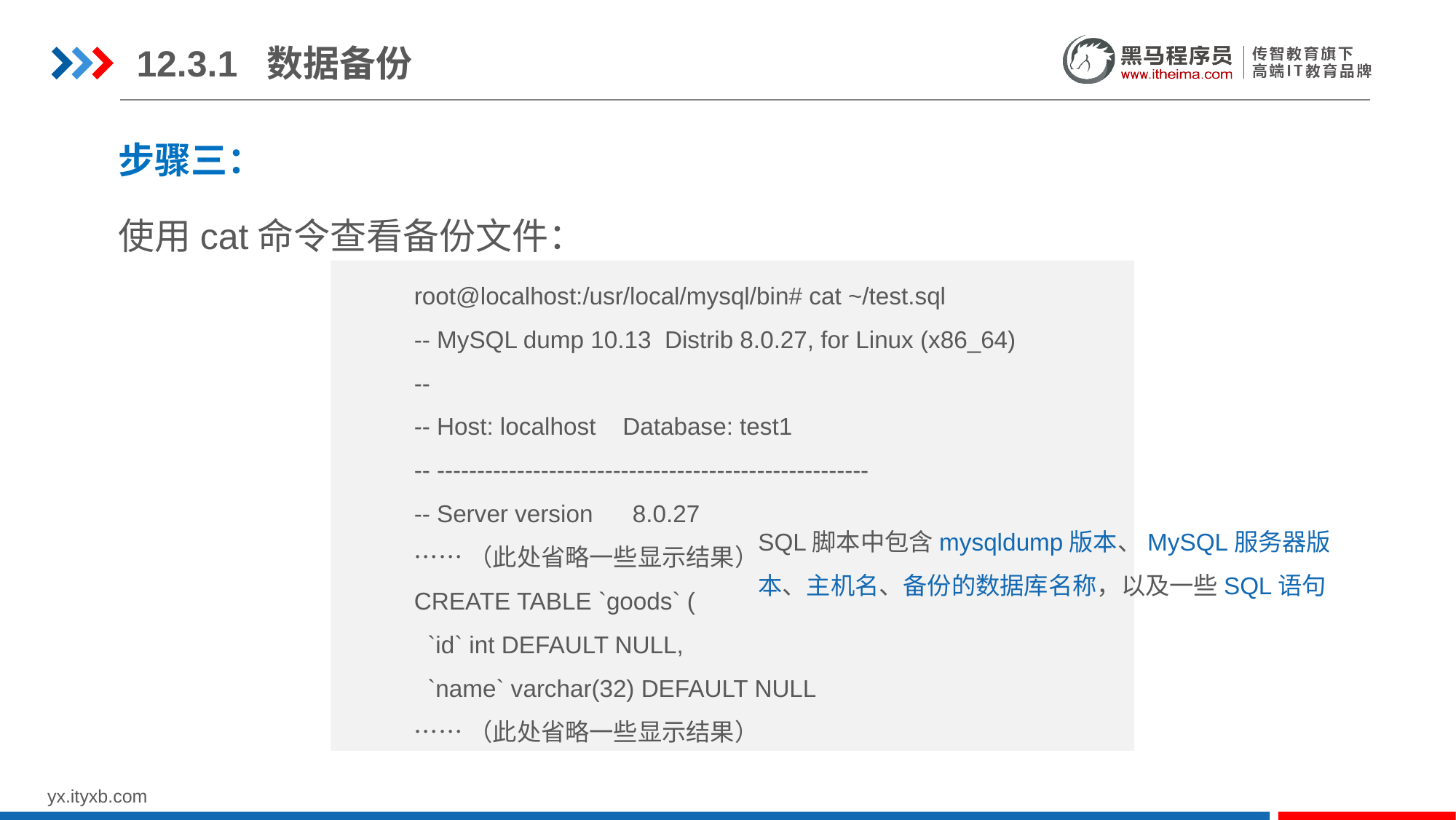

12.3.1  数据备份
步骤三：
使用cat命令查看备份文件：
root@localhost:/usr/local/mysql/bin# cat ~/test.sql
-- MySQL dump 10.13  Distrib 8.0.27, for Linux (x86_64)
--
-- Host: localhost    Database: test1
-- ------------------------------------------------------
-- Server version	8.0.27
……（此处省略一些显示结果）
CREATE TABLE `goods` (
  `id` int DEFAULT NULL,
  `name` varchar(32) DEFAULT NULL
……（此处省略一些显示结果）
SQL脚本中包含mysqldump版本、MySQL服务器版本、主机名、备份的数据库名称，以及一些SQL语句